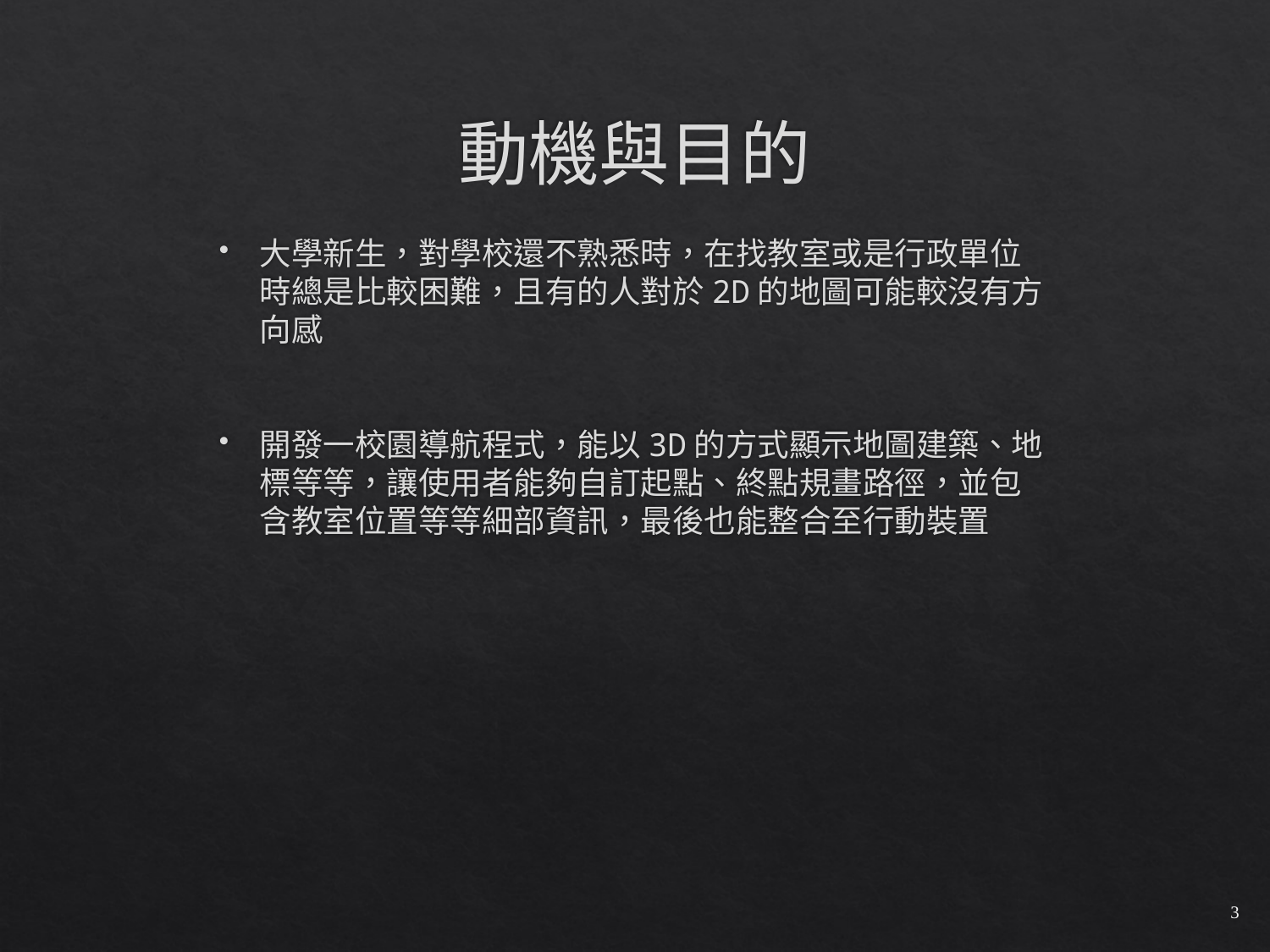

# 動機與目的
大學新生，對學校還不熟悉時，在找教室或是行政單位時總是比較困難，且有的人對於2D的地圖可能較沒有方向感

開發一校園導航程式，能以3D的方式顯示地圖建築、地標等等，讓使用者能夠自訂起點、終點規畫路徑，並包含教室位置等等細部資訊，最後也能整合至行動裝置
3